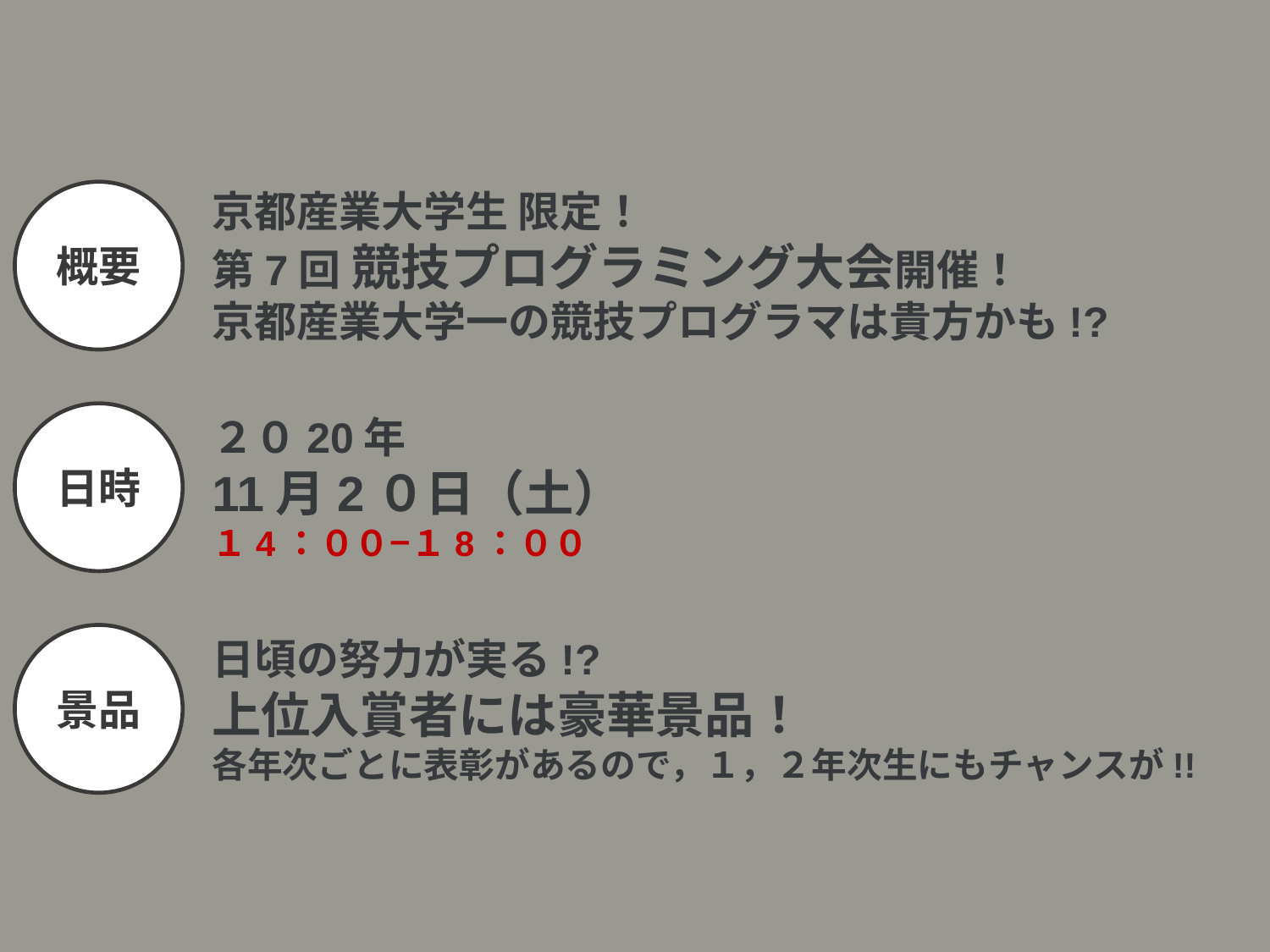

京都産業大学生 限定！
第7回 競技プログラミング大会開催！
京都産業大学一の競技プログラマは貴方かも!?
概要
日時
２０20年
11月2０日（土）
１4：００−１8：００
景品
日頃の努力が実る!?
上位入賞者には豪華景品！
各年次ごとに表彰があるので，１，２年次生にもチャンスが!!